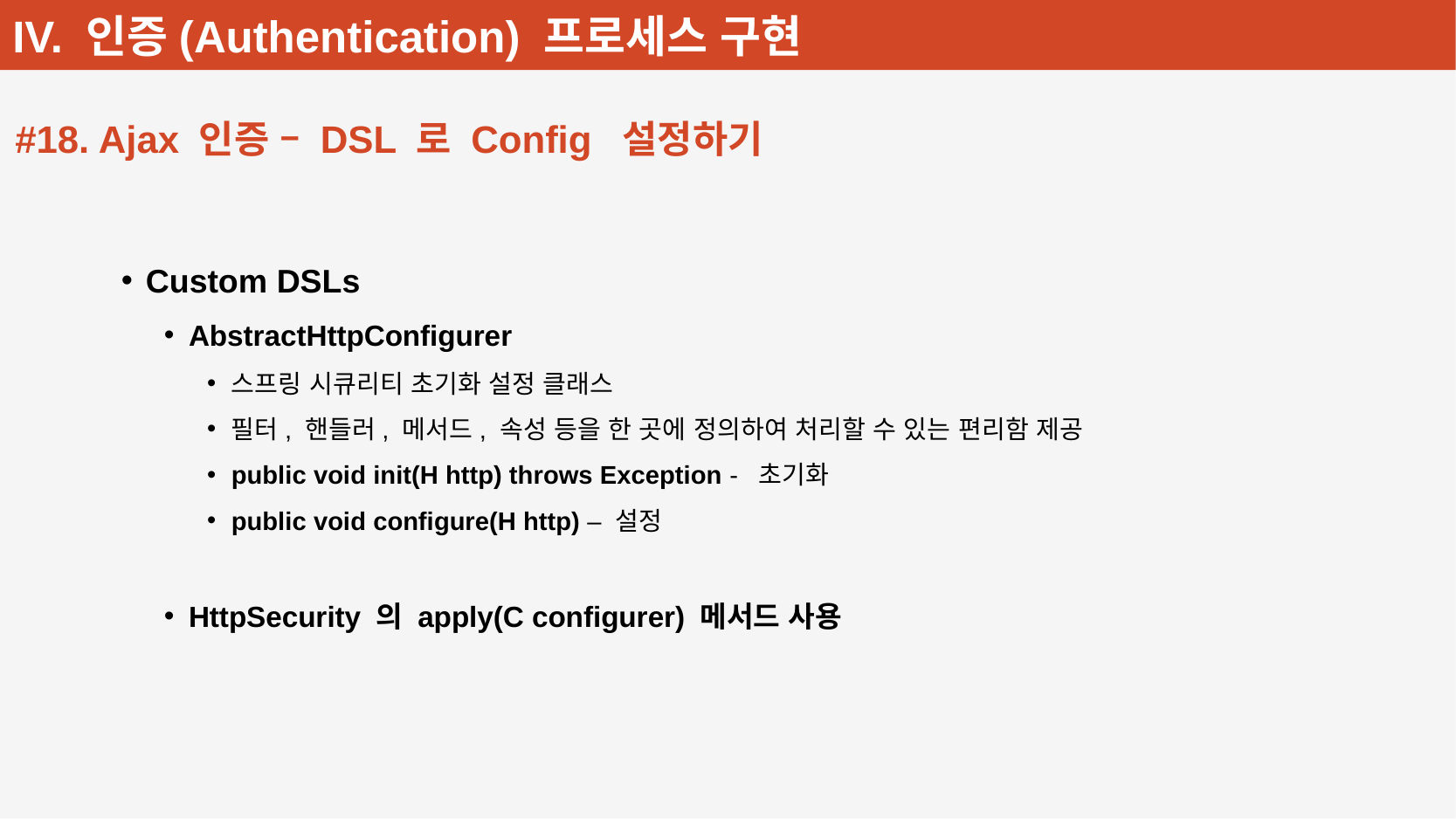

#18. Ajax 인증 – DSL 로 Config  설정하기
Custom DSLs
AbstractHttpConfigurer
스프링 시큐리티 초기화 설정 클래스
필터, 핸들러, 메서드, 속성 등을 한 곳에 정의하여 처리할 수 있는 편리함 제공
public void init(H http) throws Exception -  초기화
public void configure(H http) – 설정

HttpSecurity 의 apply(C configurer) 메서드 사용